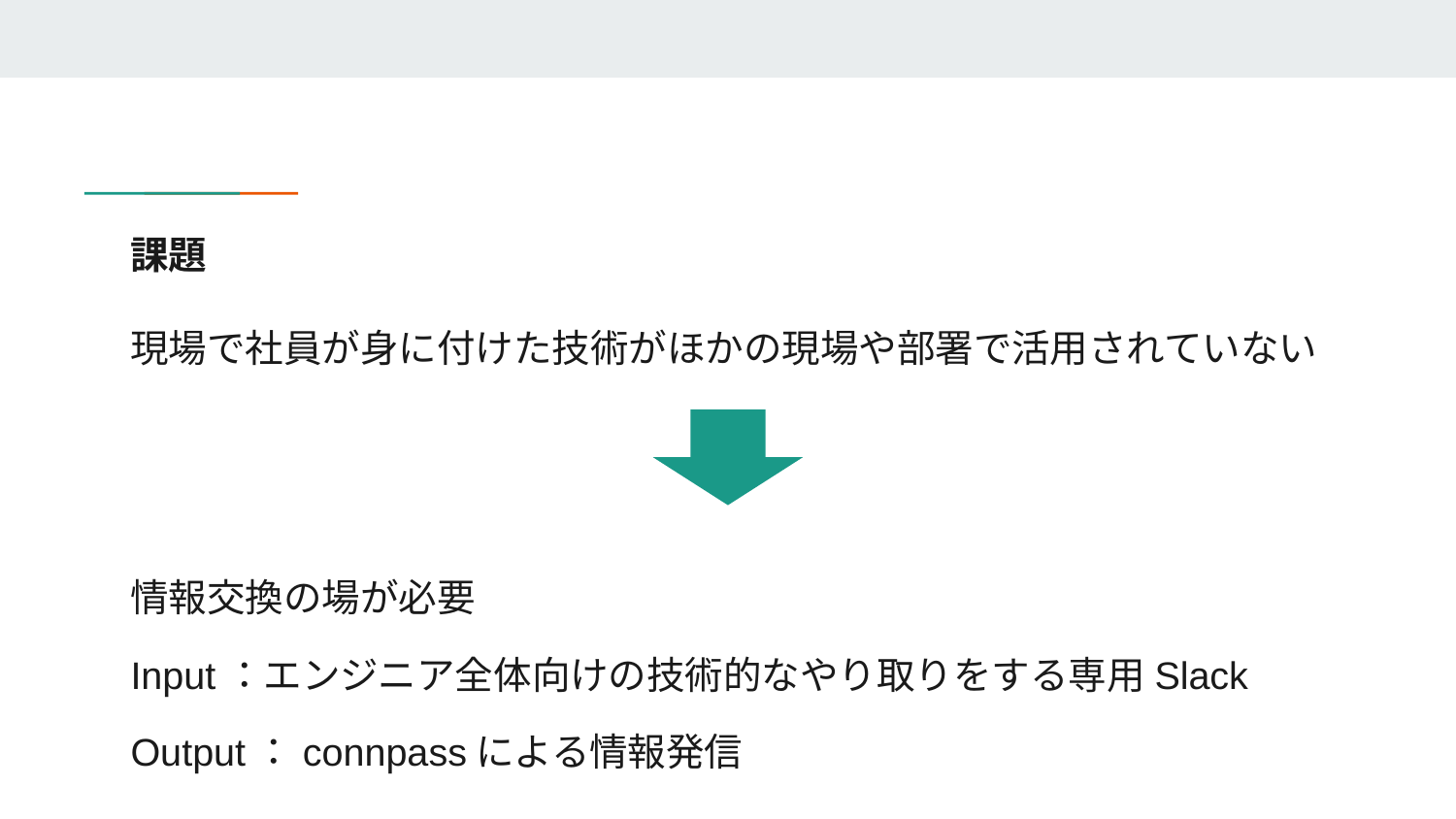

# 課題
現場で社員が身に付けた技術がほかの現場や部署で活用されていない

情報交換の場が必要
Input：エンジニア全体向けの技術的なやり取りをする専用Slack
Output：connpassによる情報発信